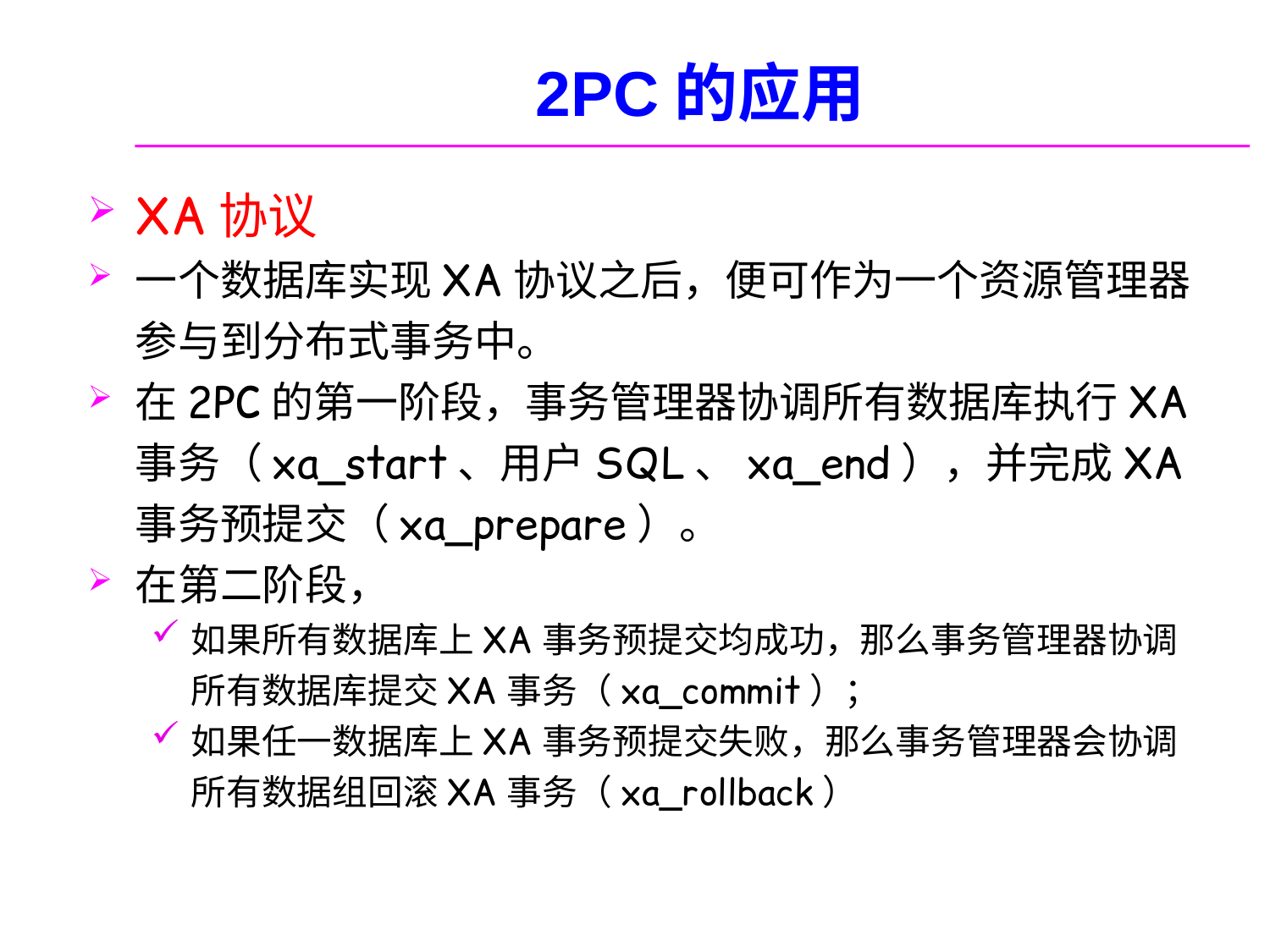

# 2PC的应用
XA协议
一个数据库实现XA协议之后，便可作为一个资源管理器参与到分布式事务中。
在2PC的第一阶段，事务管理器协调所有数据库执行XA事务（xa_start、用户SQL、xa_end），并完成XA事务预提交（xa_prepare）。
在第二阶段，
如果所有数据库上XA事务预提交均成功，那么事务管理器协调所有数据库提交XA事务（xa_commit）；
如果任一数据库上XA事务预提交失败，那么事务管理器会协调所有数据组回滚XA事务（xa_rollback）
36